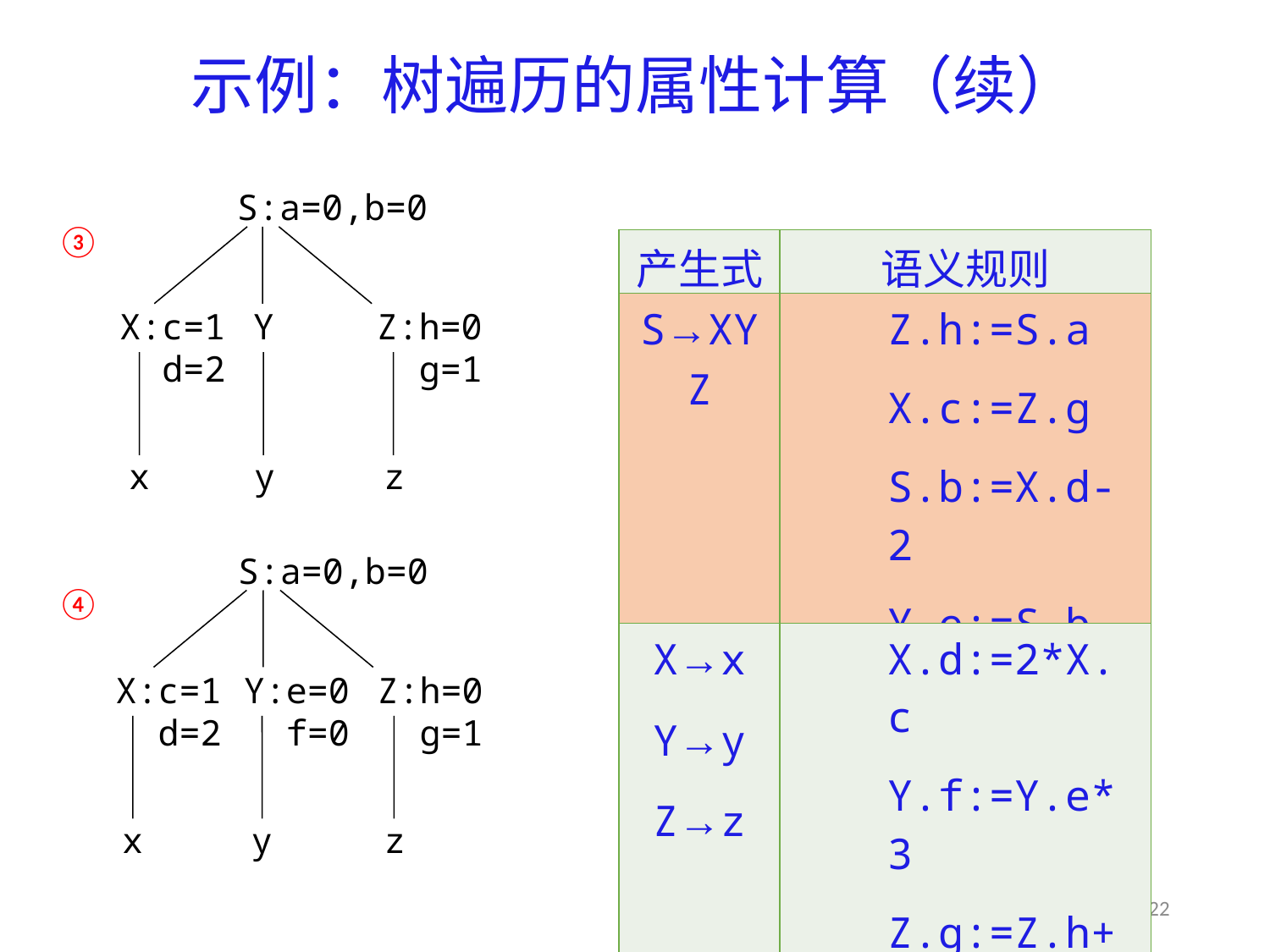

# 示例：树遍历的属性计算（续）
S:a=0,b=0

X:c=1
  d=2
Z:h=0
  g=1
Y

y
x
z
③
| 产生式 | 语义规则 |
| --- | --- |
| S→XYZ | Z.h:=S.a X.c:=Z.g S.b:=X.d-2 Y.e:=S.b |
| X→x Y→y Z→z | X.d:=2\*X.c Y.f:=Y.e\*3 Z.g:=Z.h+1 |
S:a=0,b=0

X:c=1
  d=2
Y:e=0
  f=0
Z:h=0
  g=1

y
x
z
④
22